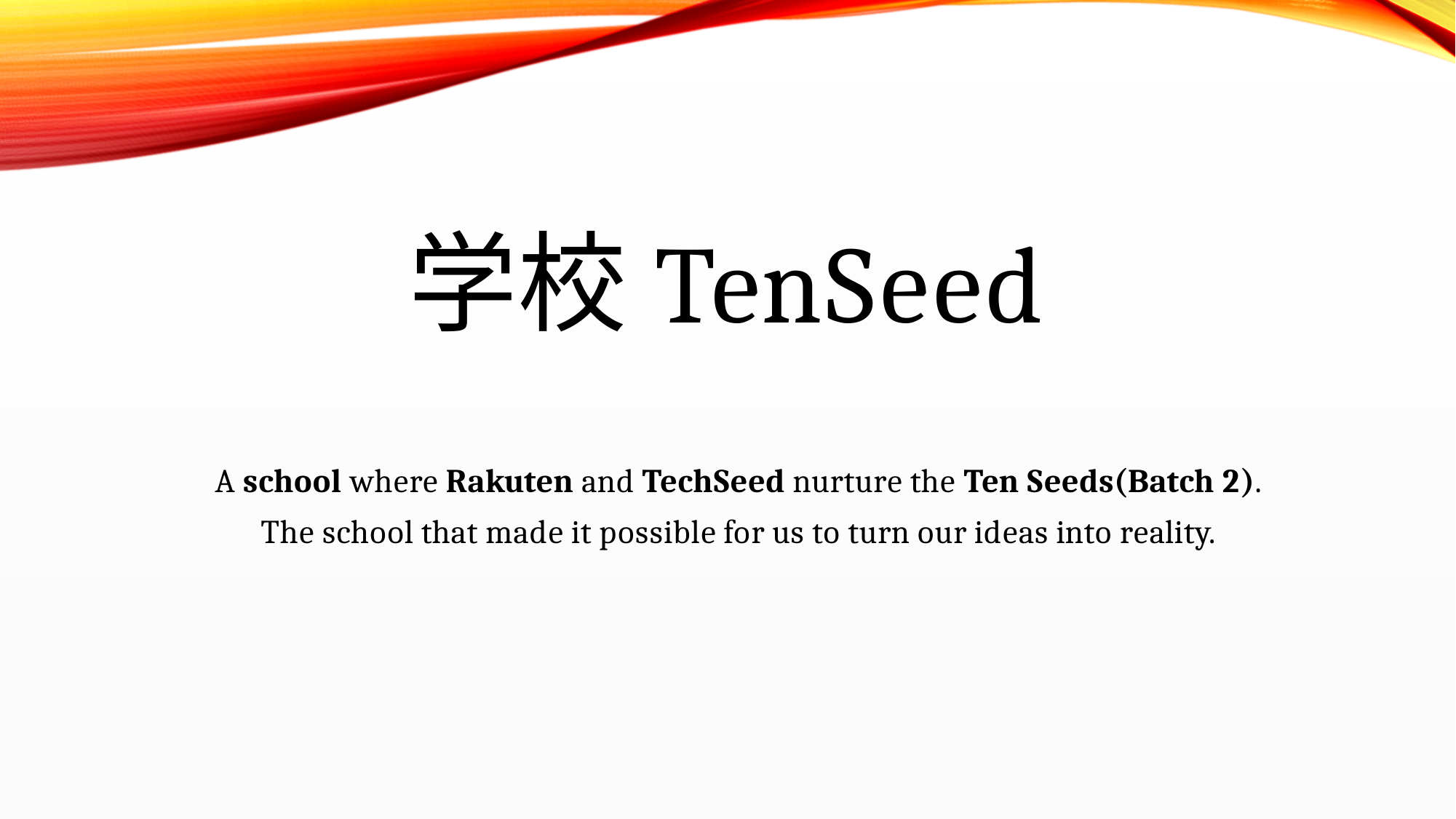

学校TenSeed

A school where Rakuten and TechSeed nurture the Ten Seeds(Batch 2).
The school that made it possible for us to turn our ideas into reality.